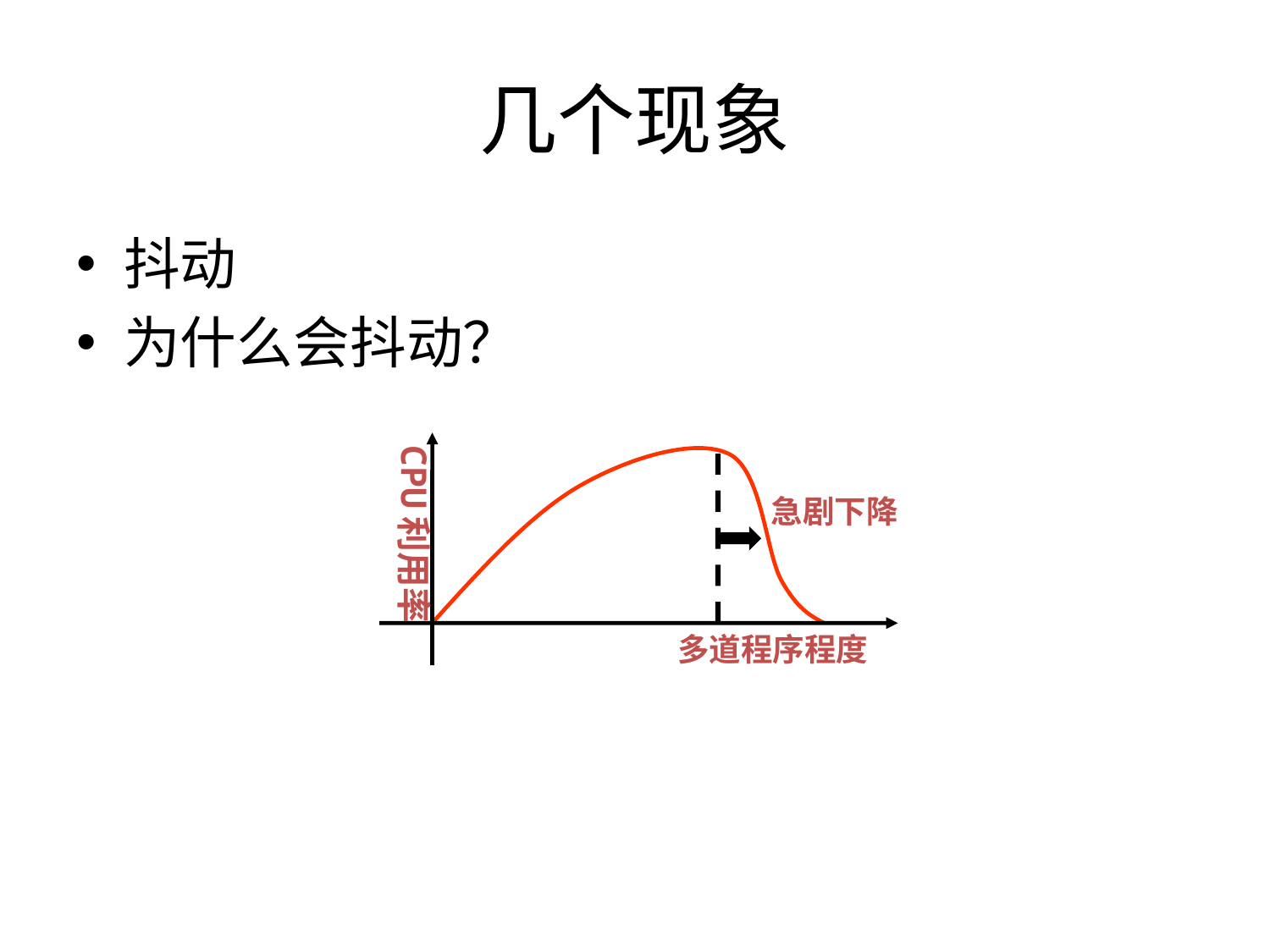

# 几个现象
抖动
为什么会抖动？

CPU利用率

多道程序程度

急剧下降